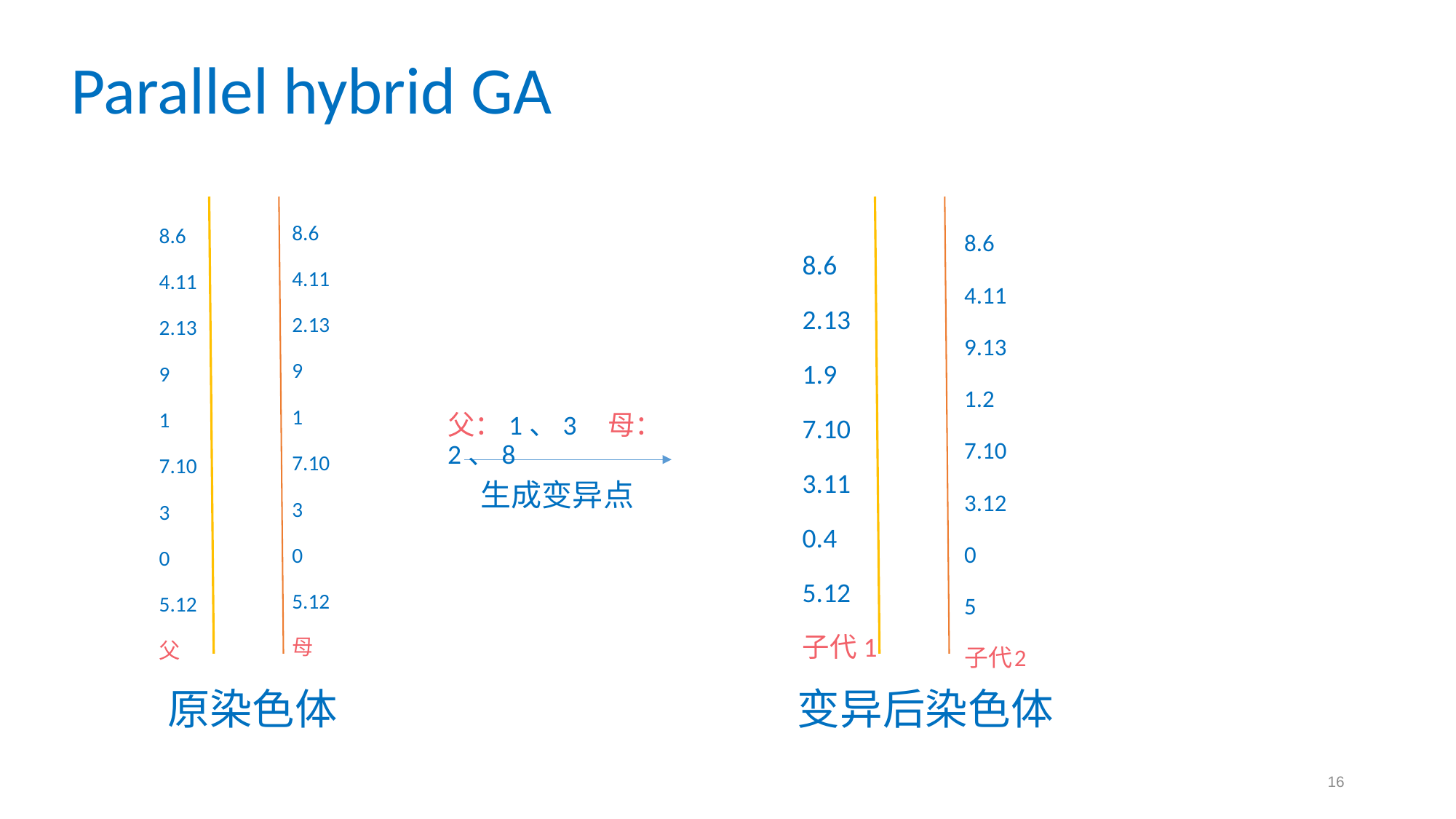

# Parallel hybrid GA
8.6

4.11

2.13

9

1

7.10

3

0

5.12

母
8.6

4.11

2.13

9

1

7.10

3

0

5.12

父
8.6

4.11

9.13

1.2

7.10

3.12

0

5

子代2
8.6

2.13

1.9

7.10

3.11

0.4

5.12

子代1
父：1、3    母：2、8
生成变异点
变异后染色体
原染色体
16